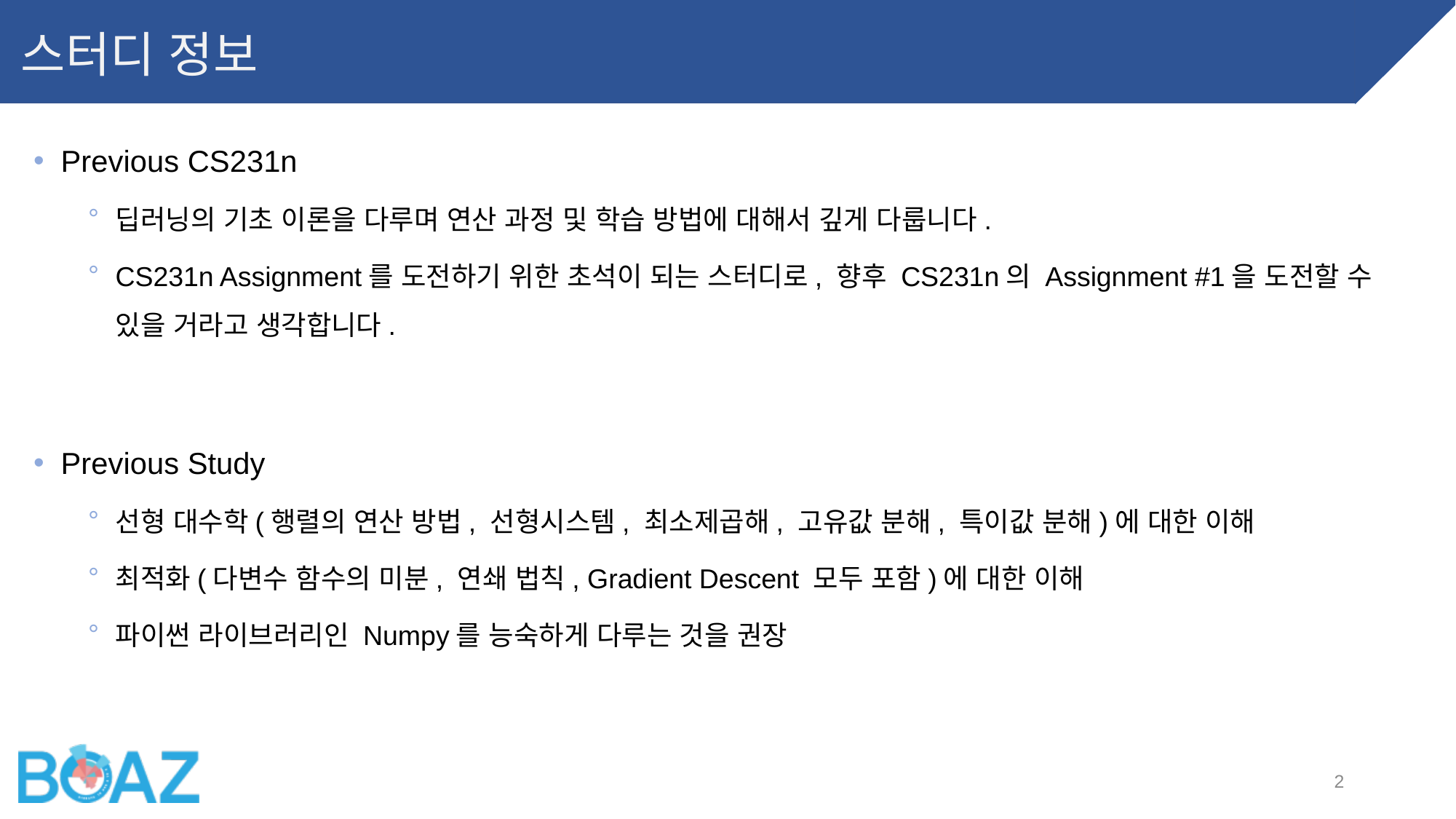

# 스터디 정보
Previous CS231n
딥러닝의 기초 이론을 다루며 연산 과정 및 학습 방법에 대해서 깊게 다룹니다.
CS231n Assignment를 도전하기 위한 초석이 되는 스터디로, 향후 CS231n의 Assignment #1을 도전할 수 있을 거라고 생각합니다.

Previous Study
선형 대수학(행렬의 연산 방법, 선형시스템, 최소제곱해, 고유값 분해, 특이값 분해)에 대한 이해
최적화(다변수 함수의 미분, 연쇄 법칙, Gradient Descent 모두 포함)에 대한 이해
파이썬 라이브러리인 Numpy를 능숙하게 다루는 것을 권장
2